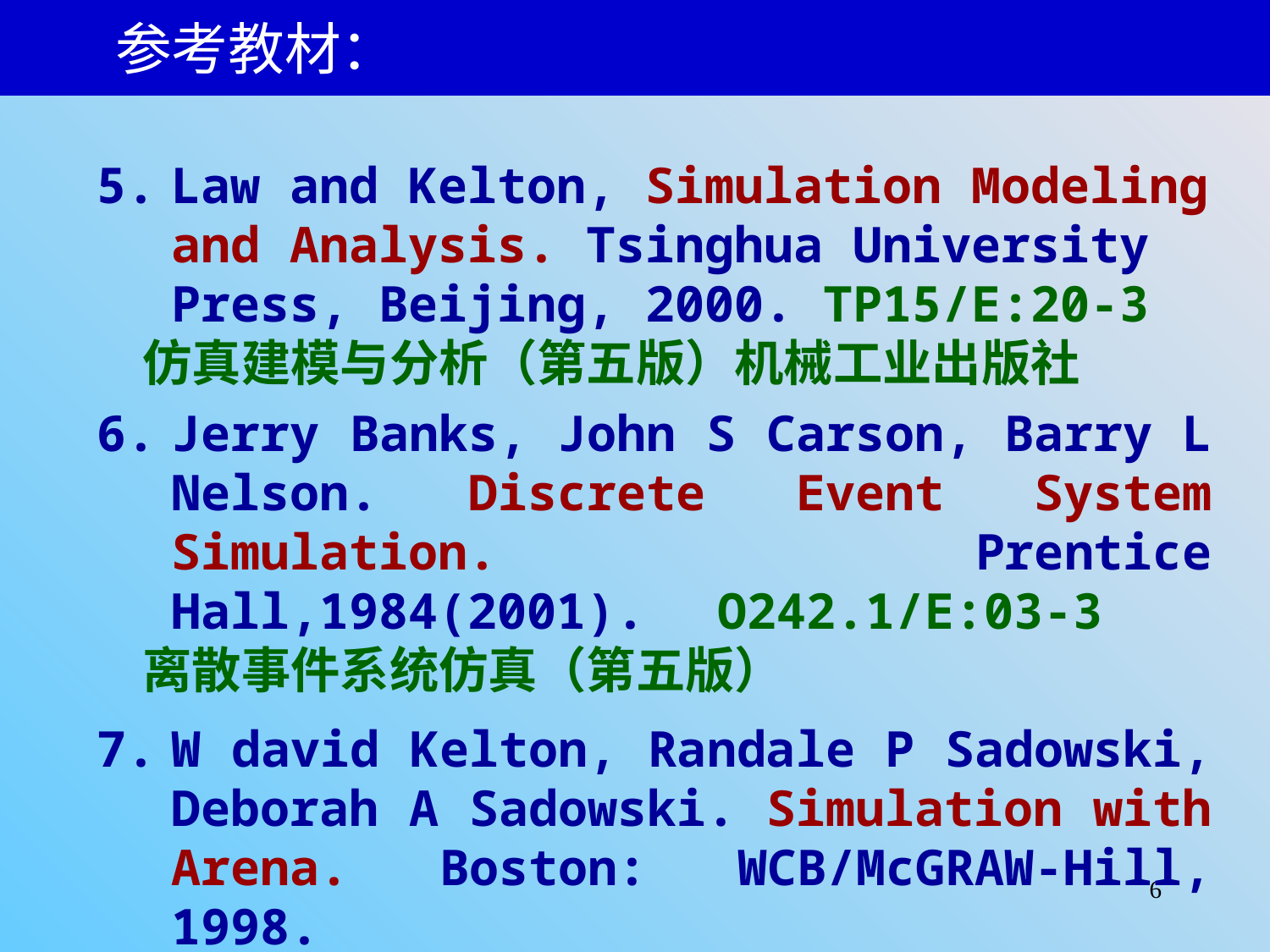

# 参考教材：
Law and Kelton, Simulation Modeling and Analysis. Tsinghua University Press, Beijing, 2000. TP15/E:20-3
   仿真建模与分析（第五版）机械工业出版社
Jerry Banks, John S Carson, Barry L Nelson. Discrete Event System Simulation.  Prentice Hall,1984(2001).     O242.1/E:03-3
   离散事件系统仿真（第五版）
W david Kelton, Randale P Sadowski, Deborah A Sadowski. Simulation with Arena. Boston: WCB/McGRAW-Hill, 1998.
6